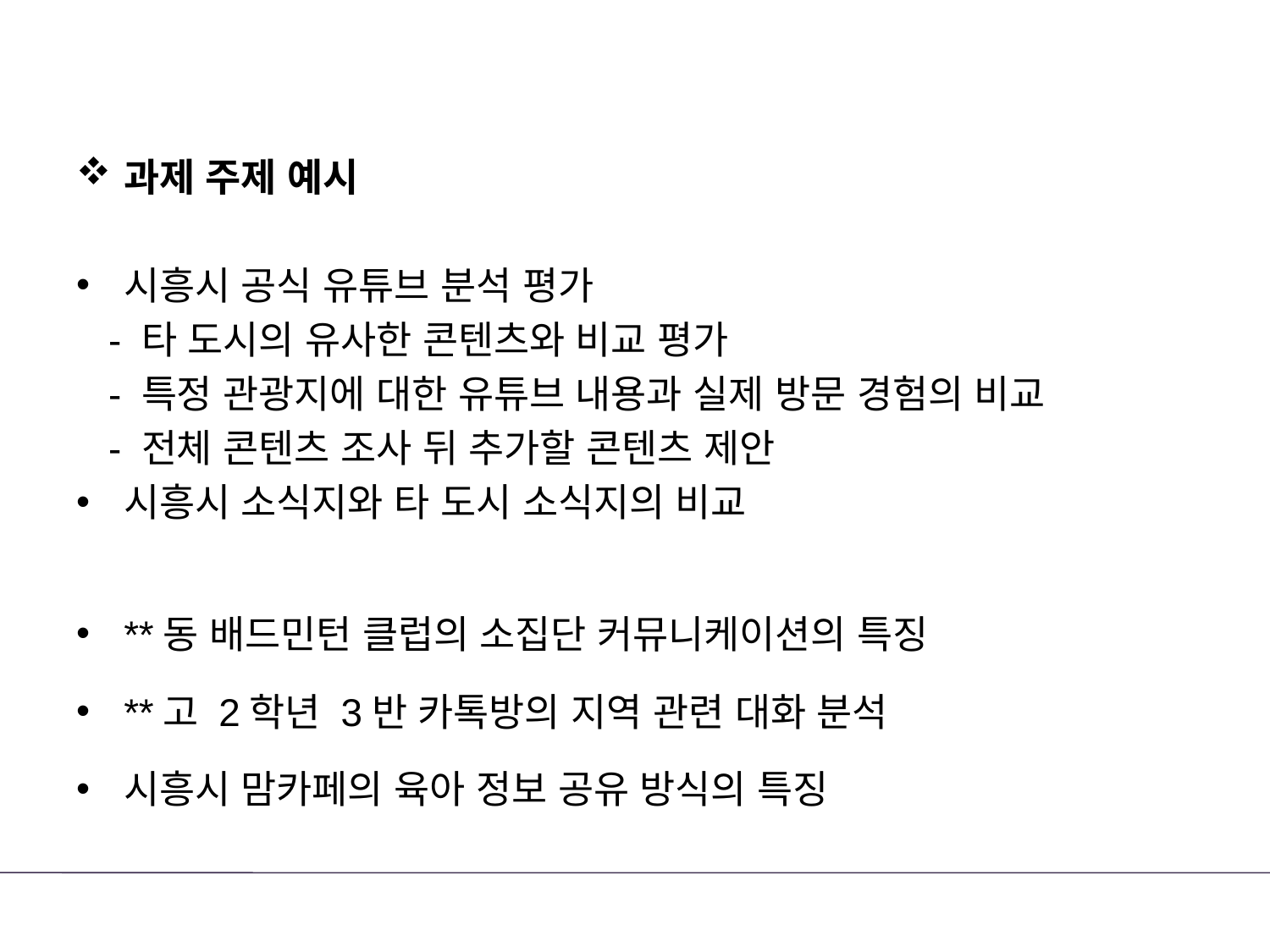

과제 주제 예시

시흥시 공식 유튜브 분석 평가
   - 타 도시의 유사한 콘텐츠와 비교 평가
   - 특정 관광지에 대한 유튜브 내용과 실제 방문 경험의 비교
   - 전체 콘텐츠 조사 뒤 추가할 콘텐츠 제안
시흥시 소식지와 타 도시 소식지의 비교

**동 배드민턴 클럽의 소집단 커뮤니케이션의 특징
**고 2학년 3반 카톡방의 지역 관련 대화 분석
시흥시 맘카페의 육아 정보 공유 방식의 특징